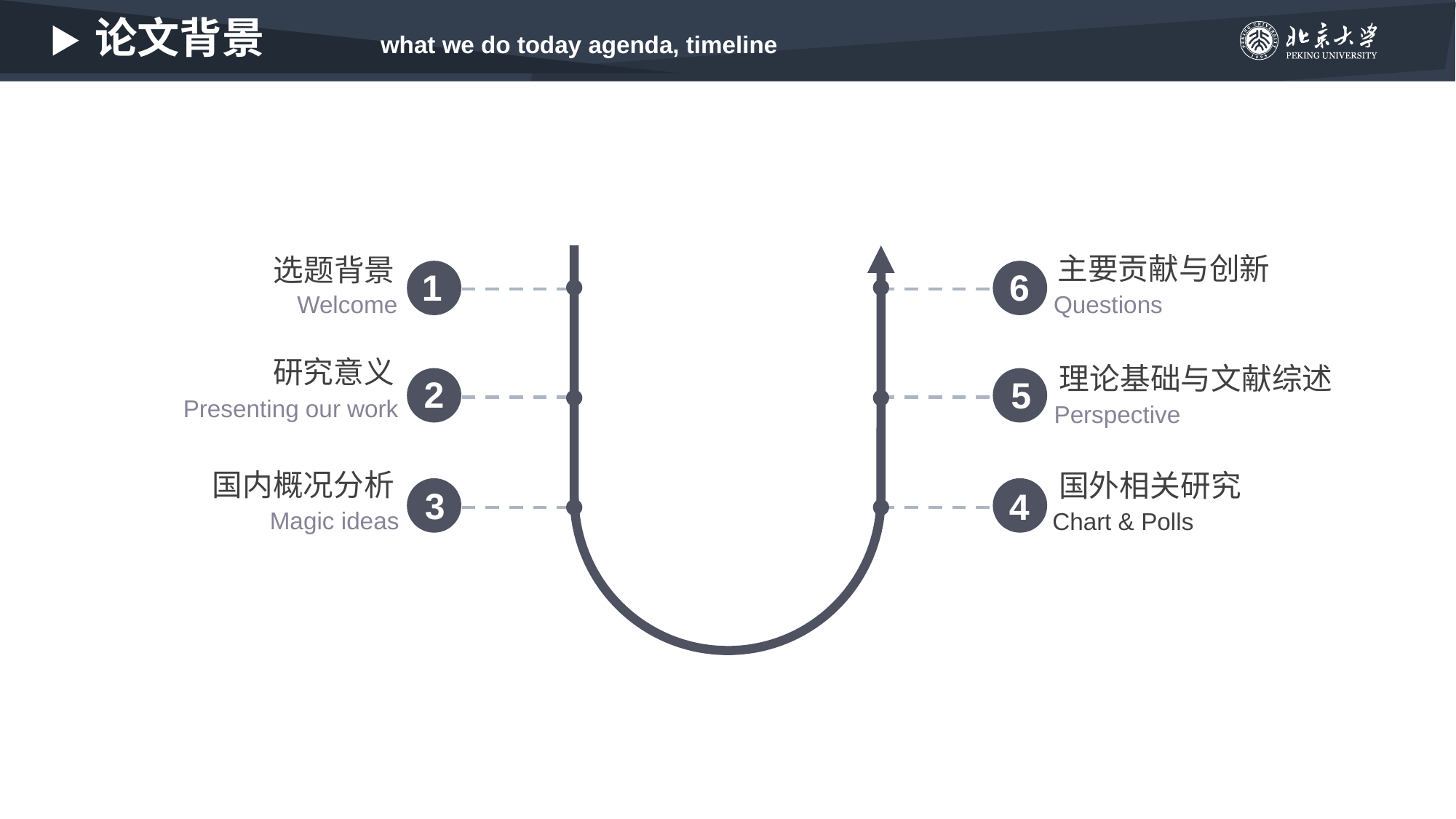

论文背景           what we do today agenda, timeline
主要贡献与创新
选题背景

6

1

Questions
Welcome
研究意义
理论基础与文献综述
2

5

Presenting our work

Perspective
国内概况分析
国外相关研究
3

4

Magic ideas
Chart & Polls